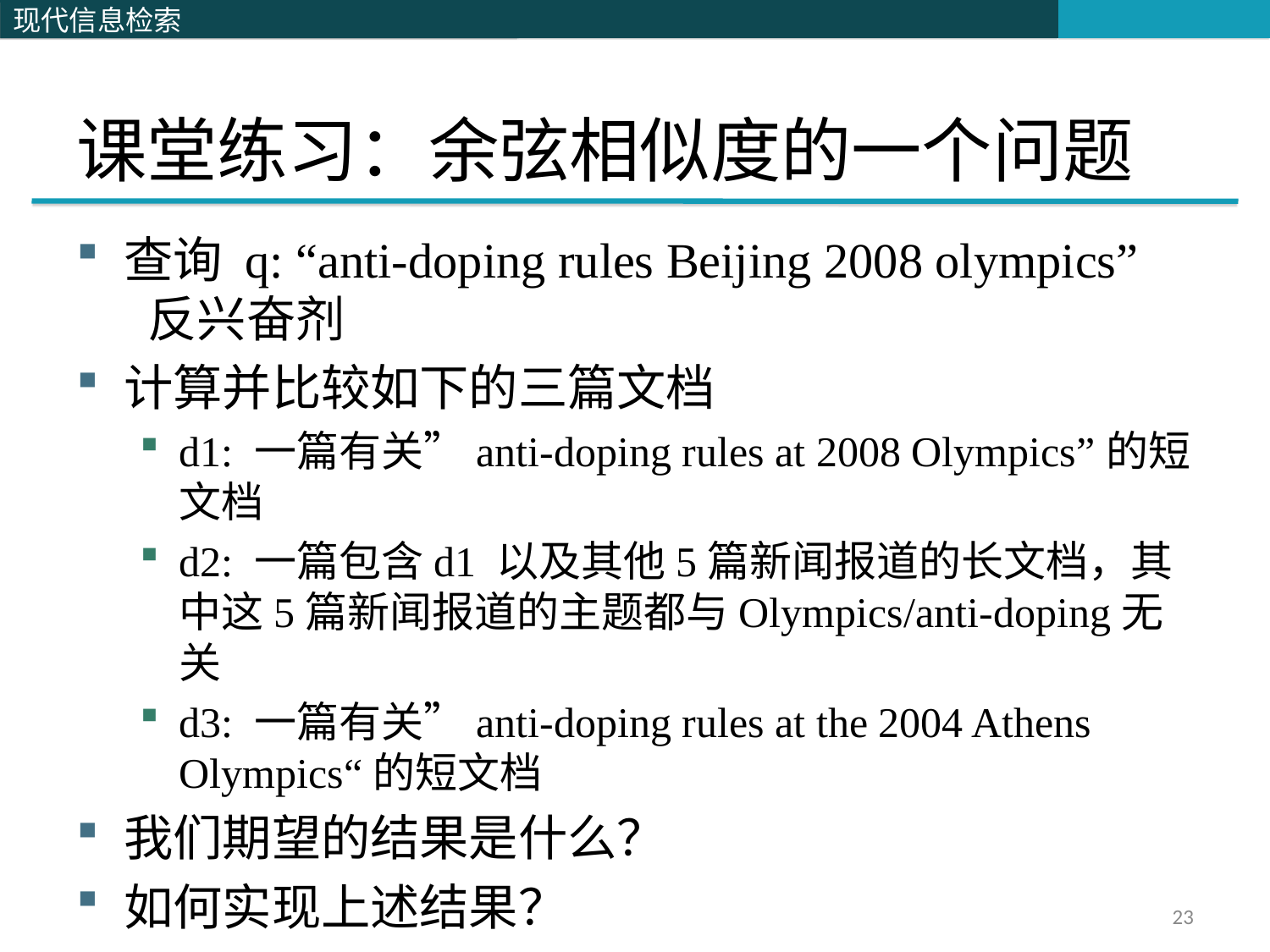

# 课堂练习：余弦相似度的一个问题
查询 q: “anti-doping rules Beijing 2008 olympics”      反兴奋剂
计算并比较如下的三篇文档
d1: 一篇有关”anti-doping rules at 2008 Olympics”的短文档
d2: 一篇包含d1 以及其他5篇新闻报道的长文档，其中这5篇新闻报道的主题都与Olympics/anti-doping无关
d3: 一篇有关”anti-doping rules at the 2004 Athens Olympics“的短文档
我们期望的结果是什么？
如何实现上述结果？

23